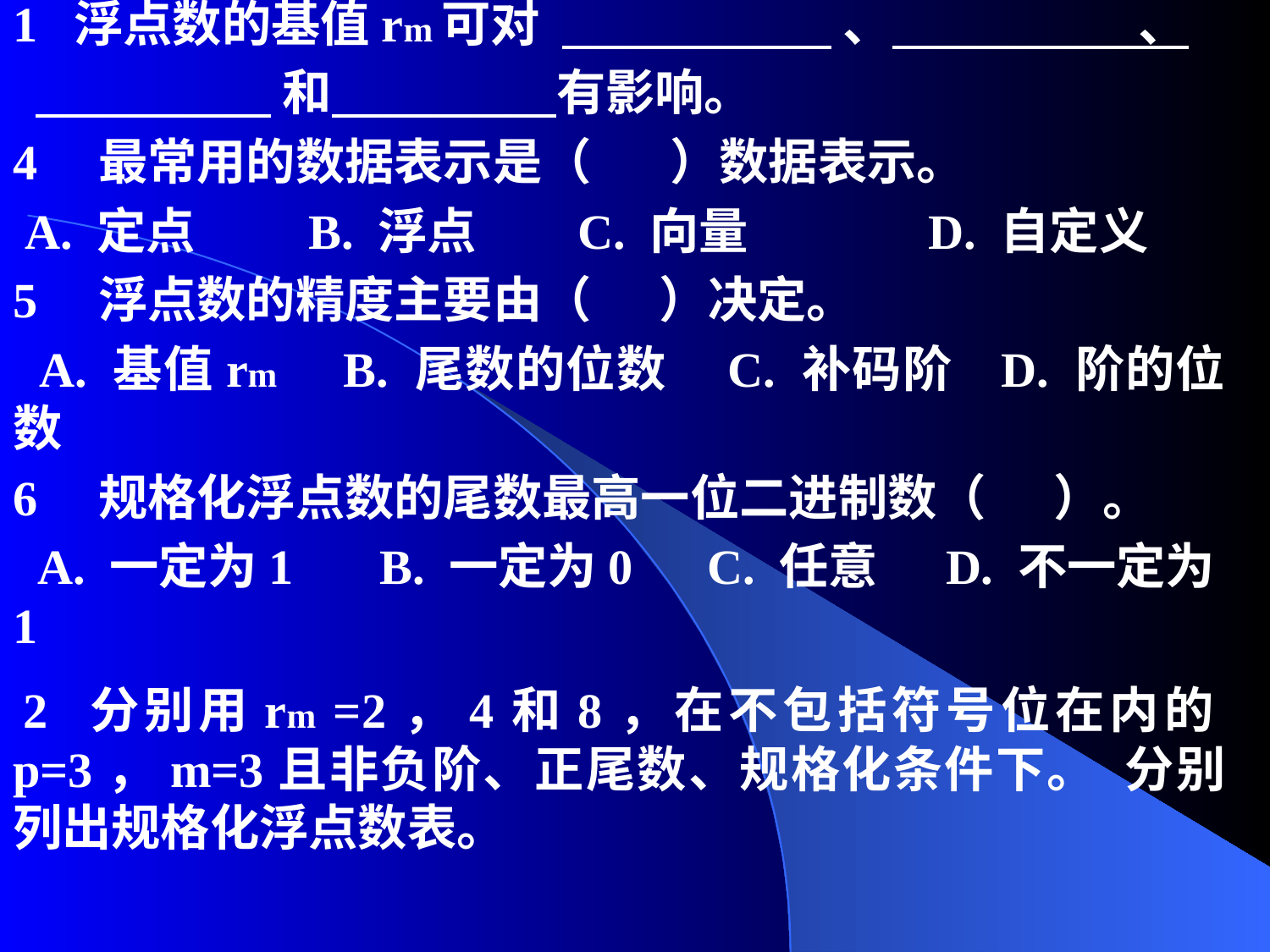

1  浮点数的基值rm可对                           、                      、
                       和                    有影响。
4    最常用的数据表示是（       ）数据表示。
 A. 定点         B. 浮点        C. 向量               D. 自定义
5    浮点数的精度主要由（      ）决定。
  A. 基值rm     B. 尾数的位数    C. 补码阶   D. 阶的位数
6    规格化浮点数的尾数最高一位二进制数（      ）。
  A. 一定为1       B. 一定为0      C. 任意     D. 不一定为1
 2  分别用rm =2，4和8，在不包括符号位在内的p=3，m=3且非负阶、正尾数、规格化条件下。  分别列出规格化浮点数表。

35